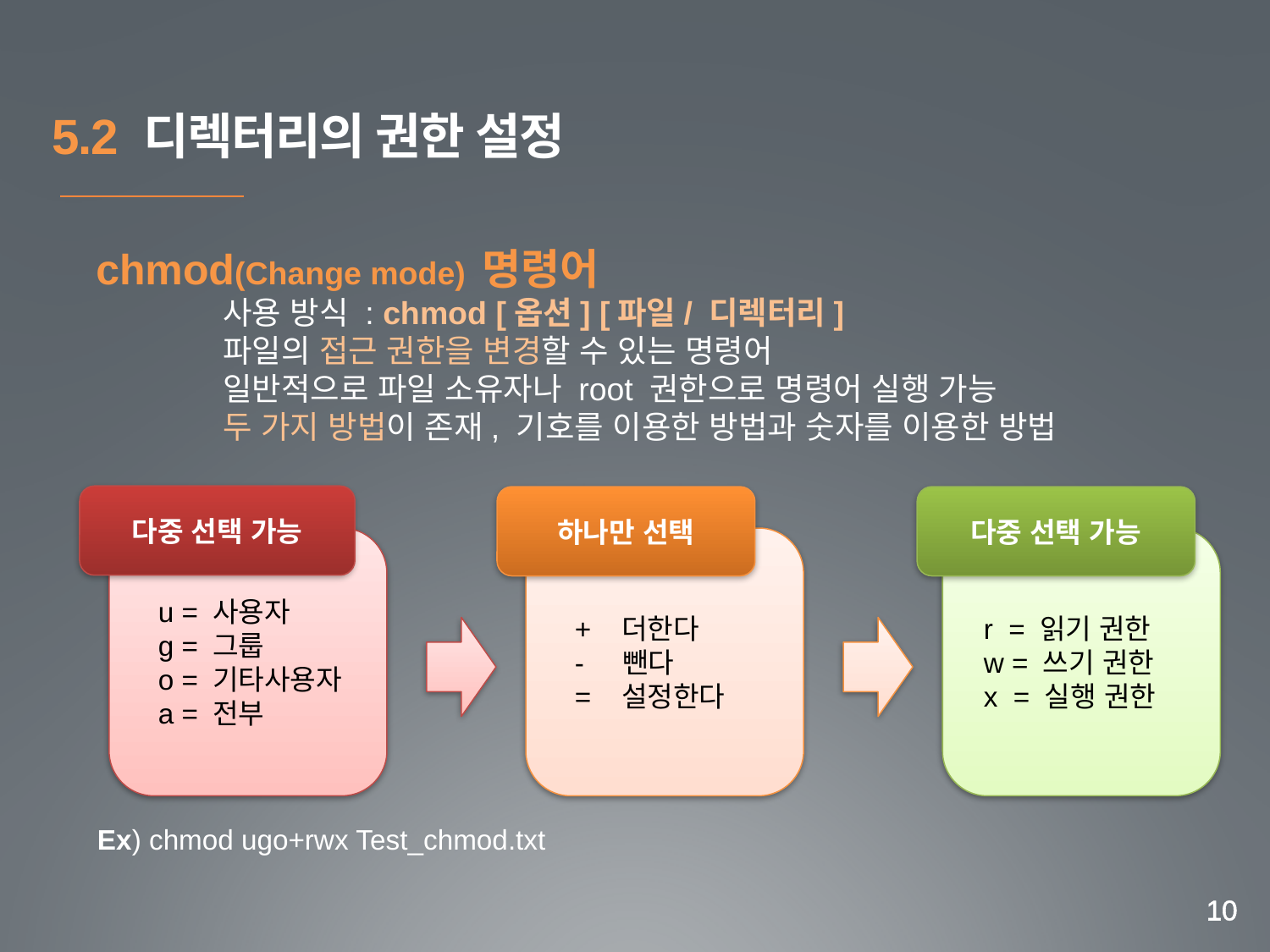

5.2 디렉터리의 권한 설정
chmod(Change mode) 명령어
	사용 방식 : chmod [옵션] [파일/ 디렉터리]
	파일의 접근 권한을 변경할 수 있는 명령어
	일반적으로 파일 소유자나 root 권한으로 명령어 실행 가능
	두 가지 방법이 존재, 기호를 이용한 방법과 숫자를 이용한 방법
다중 선택 가능
하나만 선택
다중 선택 가능
   u = 사용자
   g = 그룹
   o = 기타사용자
   a = 전부
   +   더한다
   -    뺀다
   =   설정한다
  r  = 읽기 권한
  w = 쓰기 권한
  x  = 실행 권한

Ex) chmod ugo+rwx Test_chmod.txt
10